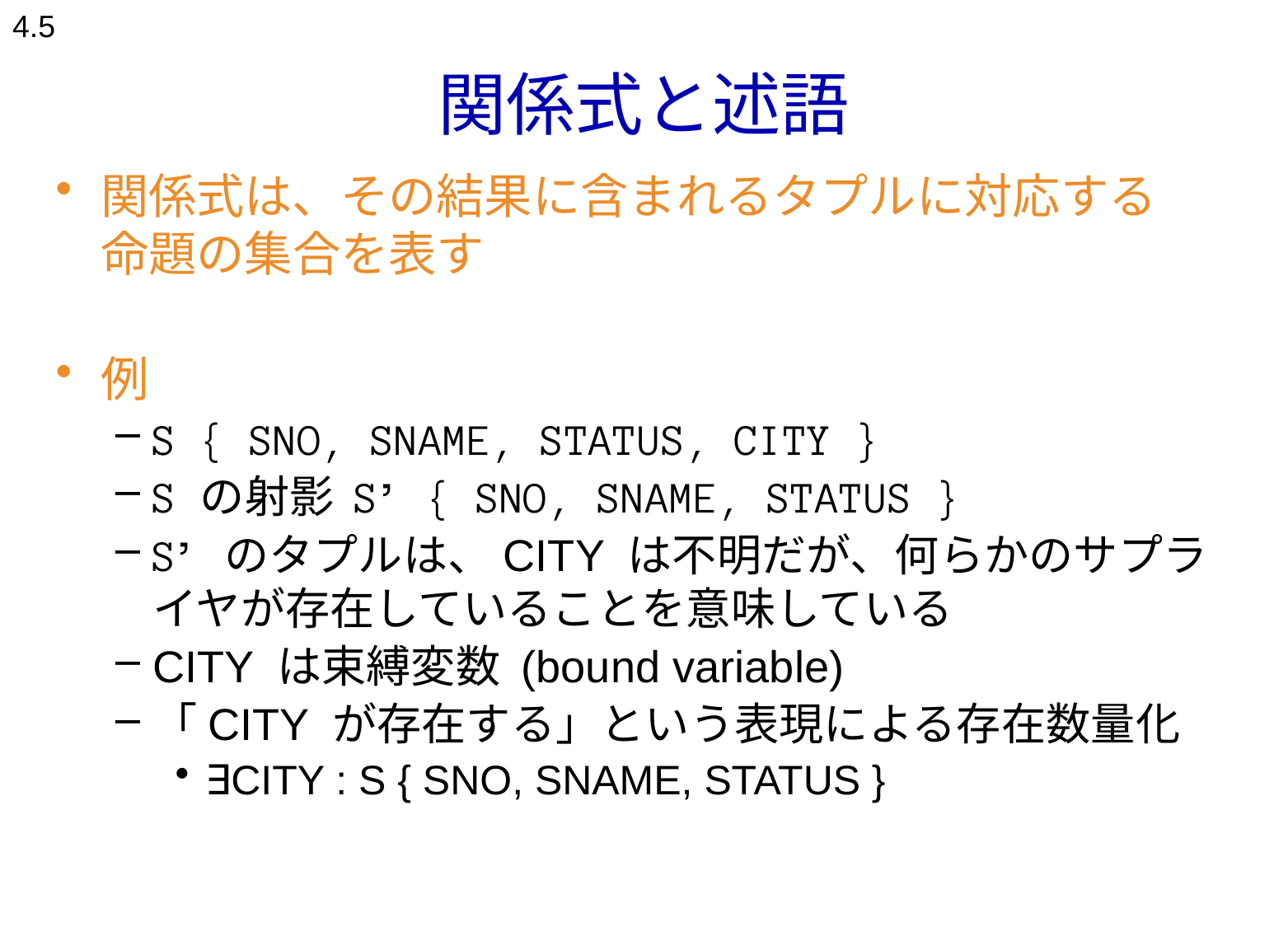

4.5
# 関係式と述語
関係式は、その結果に含まれるタプルに対応する
命題の集合を表す

例
S { SNO, SNAME, STATUS, CITY }
S の射影 S’ { SNO, SNAME, STATUS }
S’ のタプルは、CITY は不明だが、何らかのサプライヤが存在していることを意味している
CITY は束縛変数 (bound variable)
「CITY が存在する」という表現による存在数量化
∃CITY : S { SNO, SNAME, STATUS }